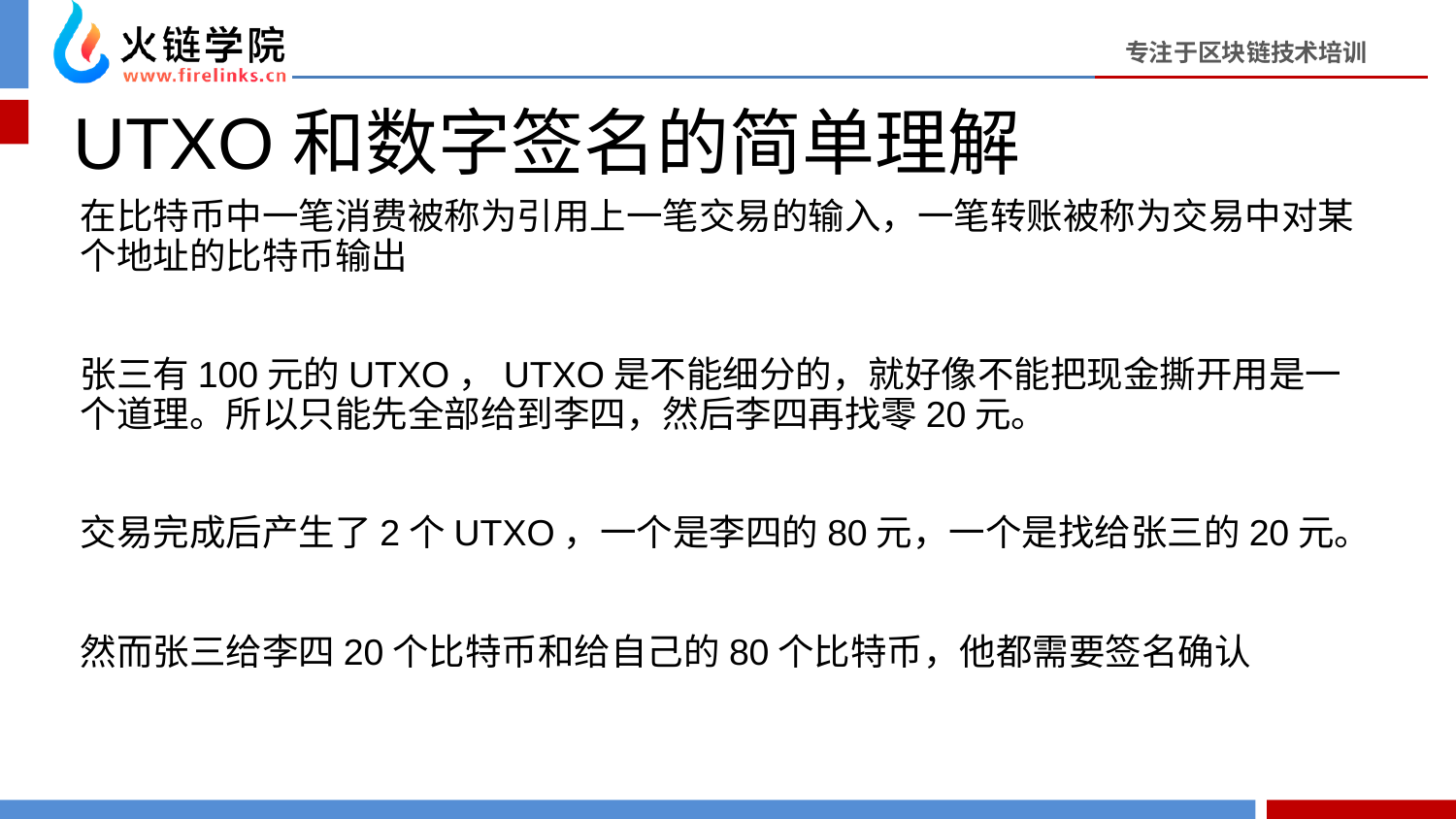

# UTXO和数字签名的简单理解
在比特币中一笔消费被称为引用上一笔交易的输入，一笔转账被称为交易中对某个地址的比特币输出

张三有100元的UTXO，UTXO是不能细分的，就好像不能把现金撕开用是一个道理。所以只能先全部给到李四，然后李四再找零20元。

交易完成后产生了2个UTXO，一个是李四的80元，一个是找给张三的20元。

然而张三给李四20个比特币和给自己的80个比特币，他都需要签名确认
29